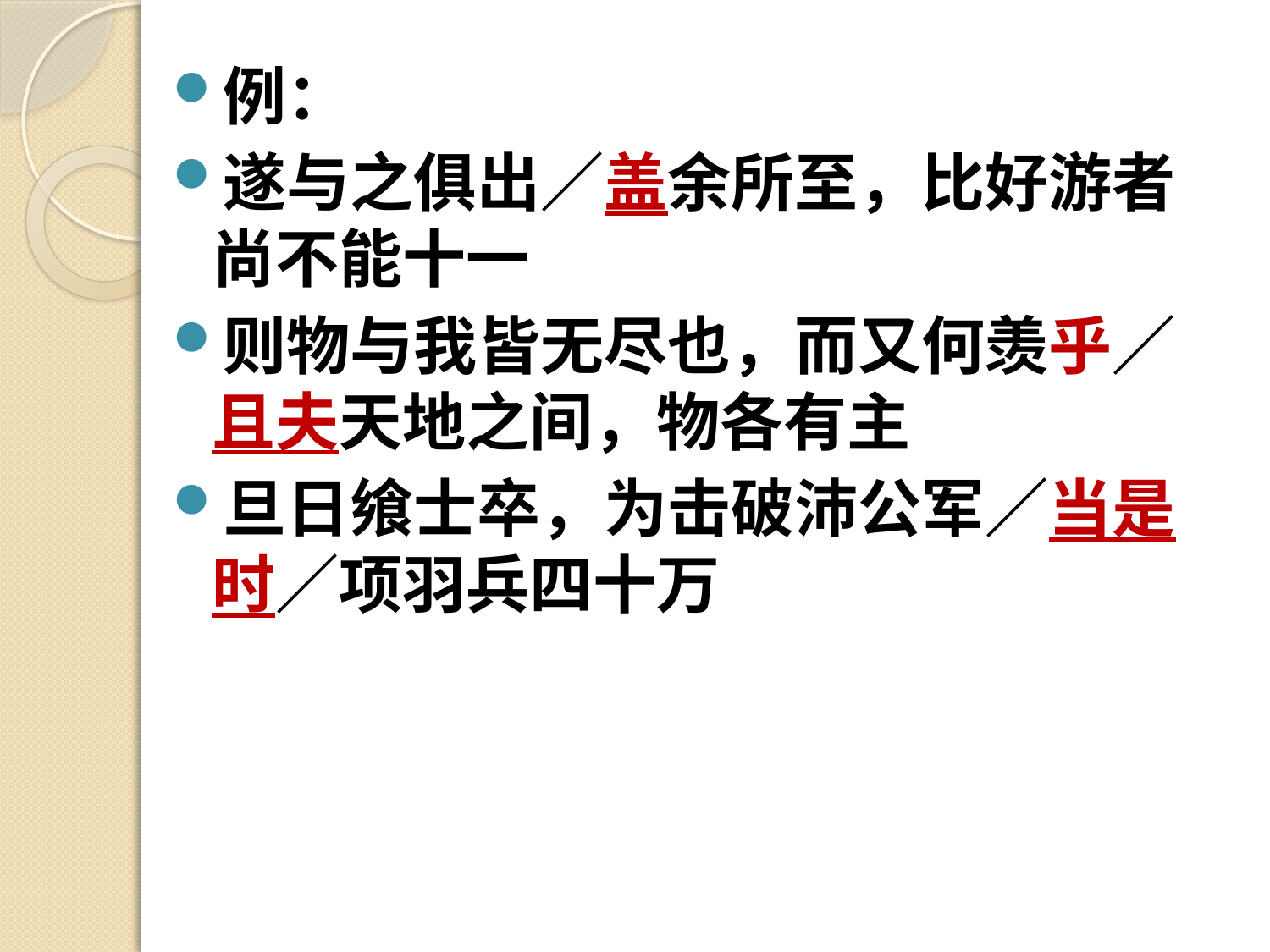

例：
遂与之俱出∕盖余所至，比好游者尚不能十一
则物与我皆无尽也，而又何羡乎∕且夫天地之间，物各有主
旦日飨士卒，为击破沛公军∕当是时∕项羽兵四十万